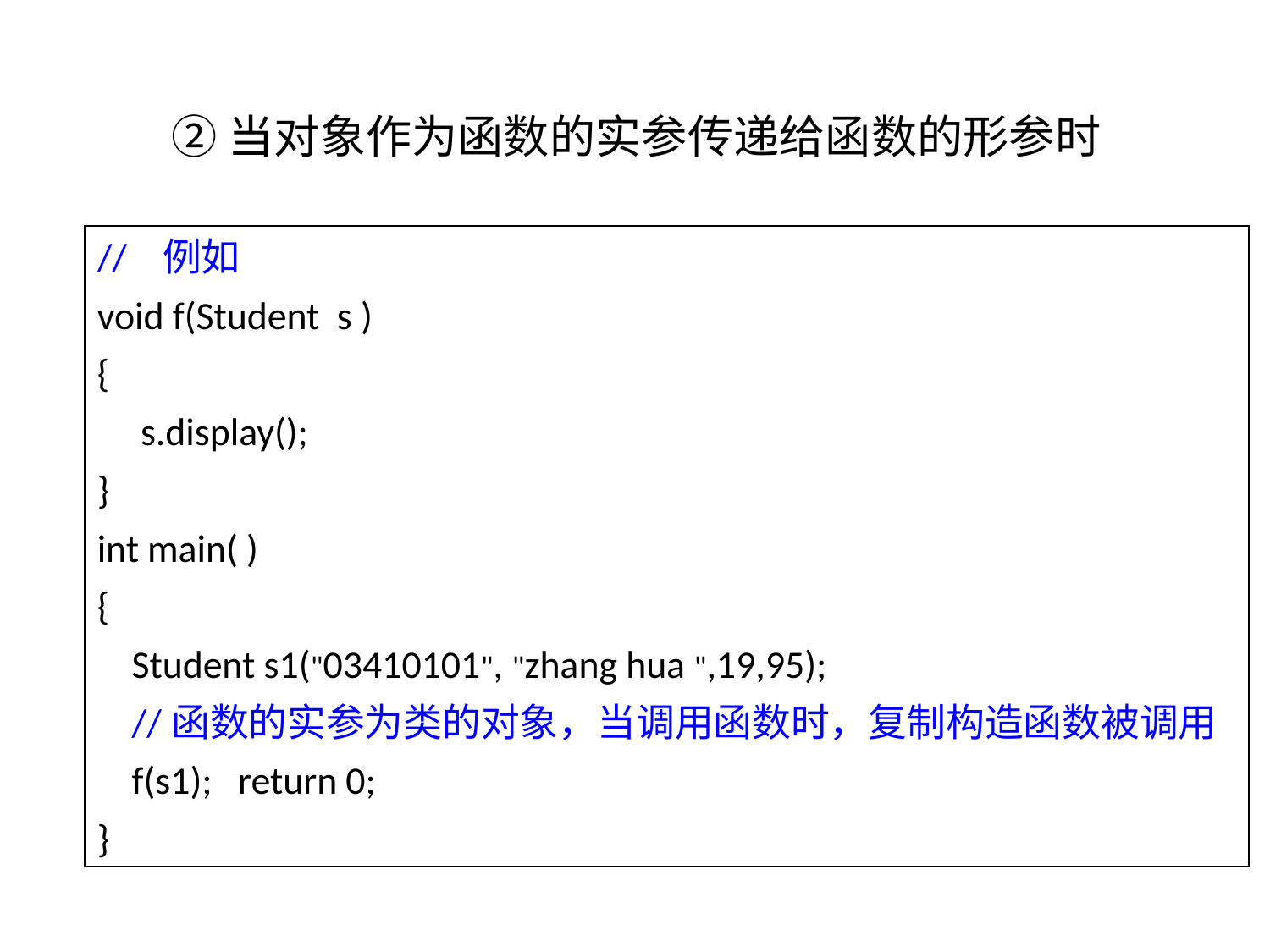

②当对象作为函数的实参传递给函数的形参时
//   例如
void f(Student  s )
{
     s.display();
}
int main( )
{
    Student s1("03410101", "zhang hua ",19,95);
    //函数的实参为类的对象，当调用函数时，复制构造函数被调用
    f(s1);   return 0;
}